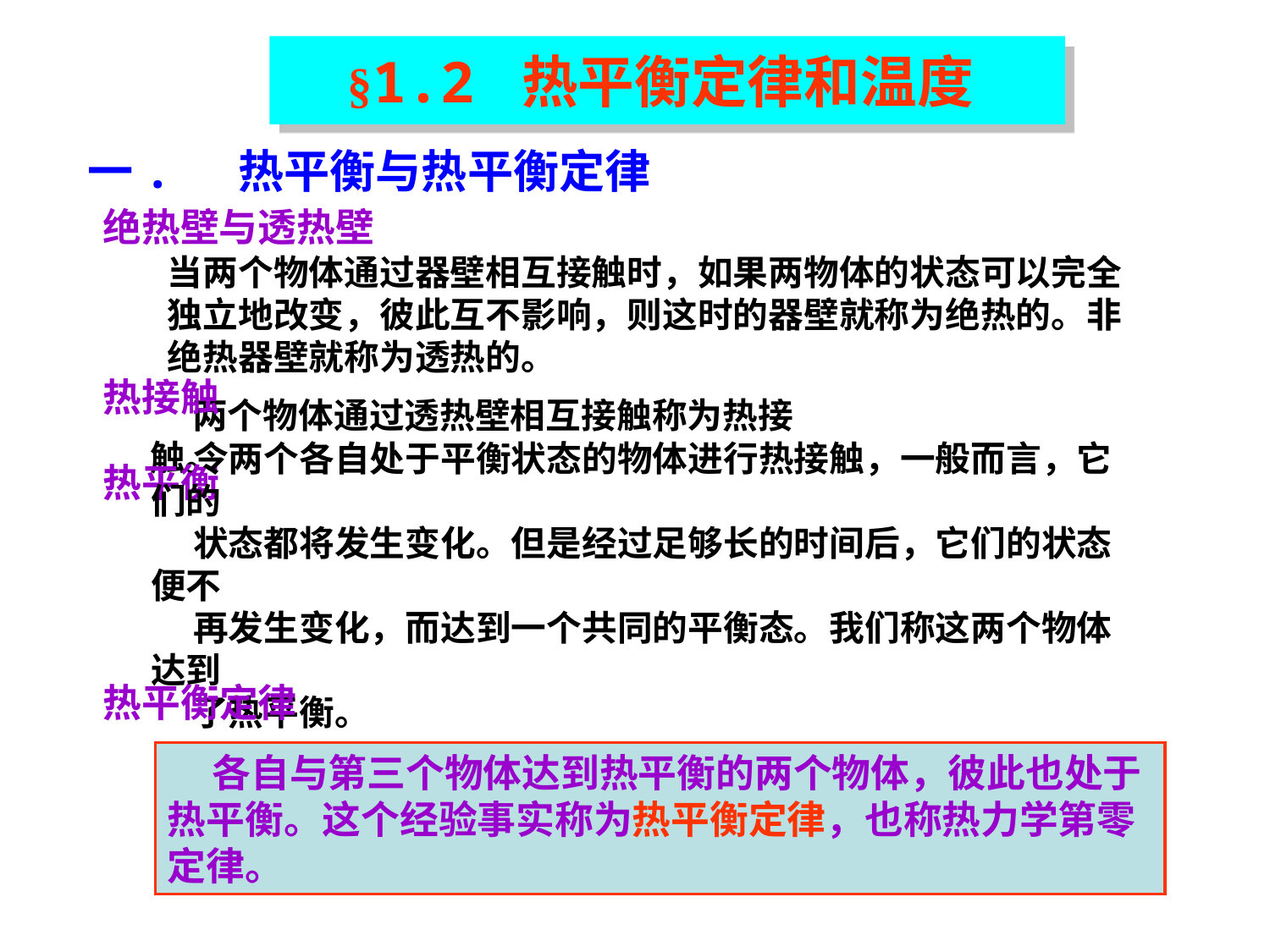

§1.2 热平衡定律和温度
一.  热平衡与热平衡定律
绝热壁与透热壁
当两个物体通过器壁相互接触时，如果两物体的状态可以完全独立地改变，彼此互不影响，则这时的器壁就称为绝热的。非绝热器壁就称为透热的。
热接触
两个物体通过透热壁相互接触称为热接触。
热平衡
令两个各自处于平衡状态的物体进行热接触，一般而言，它们的
状态都将发生变化。但是经过足够长的时间后，它们的状态便不
再发生变化，而达到一个共同的平衡态。我们称这两个物体达到
了热平衡。
热平衡定律
    各自与第三个物体达到热平衡的两个物体，彼此也处于热平衡。这个经验事实称为热平衡定律，也称热力学第零定律。